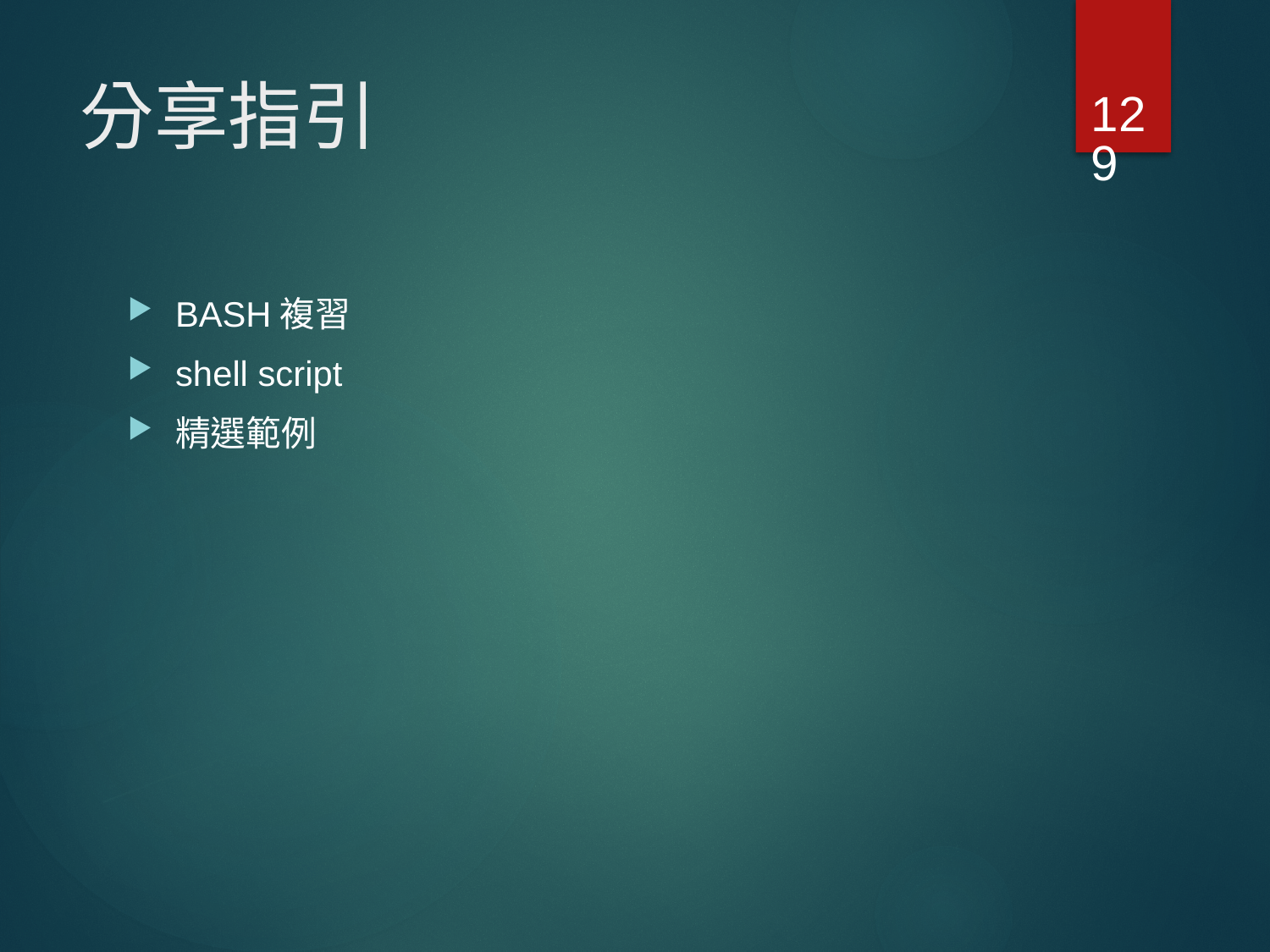

129
# 分享指引
BASH複習
shell script
精選範例